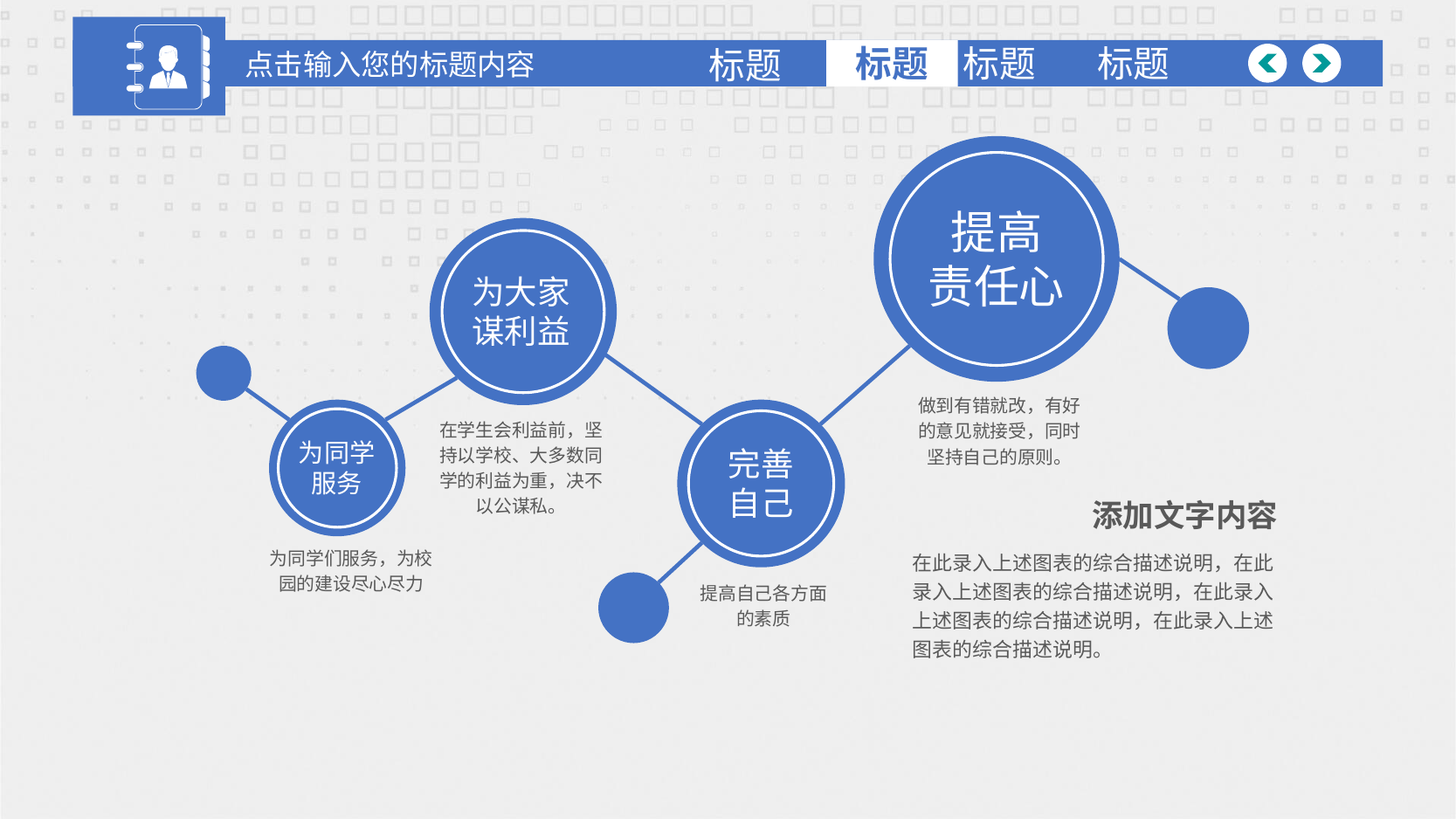

点击输入您的标题内容

标题
标题
标题
标题

提高
责任心

为大家
谋利益

做到有错就改，有好的意见就接受，同时坚持自己的原则。

为同学
服务

完善
自己
在学生会利益前，坚持以学校、大多数同学的利益为重，决不以公谋私。
添加文字内容
为同学们服务，为校园的建设尽心尽力
在此录入上述图表的综合描述说明，在此录入上述图表的综合描述说明，在此录入上述图表的综合描述说明，在此录入上述图表的综合描述说明。

提高自己各方面
的素质